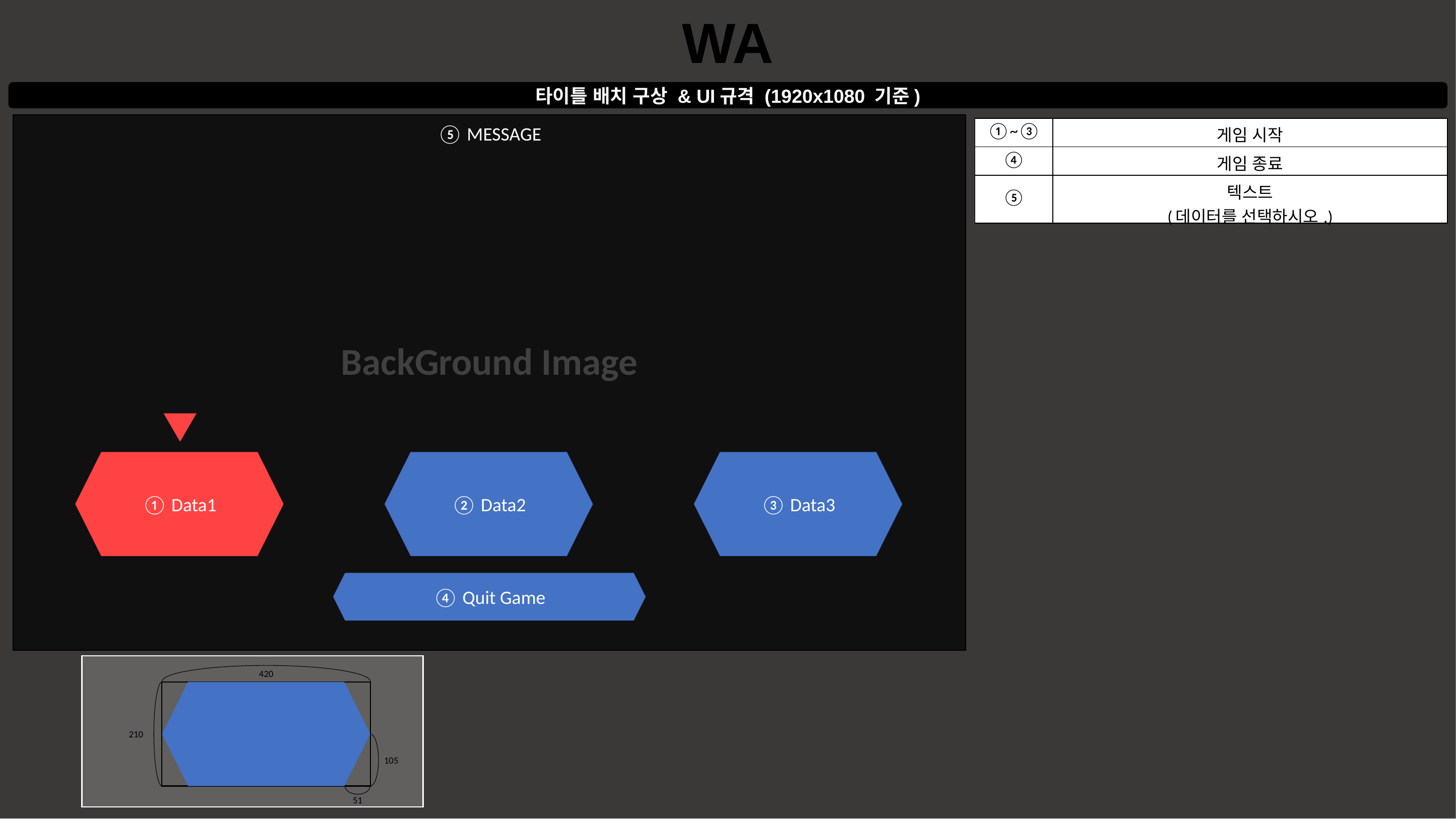

WA
타이틀 배치 구상 & UI규격 (1920x1080 기준)
BackGround Image

⑤ MESSAGE
| ①~③ | 게임 시작 |
| --- | --- |
| ④ | 게임 종료 |
| ⑤ | 텍스트 (데이터를 선택하시오.) |

① Data1
② Data2
③ Data3
④ Quit Game

420

210

105

51